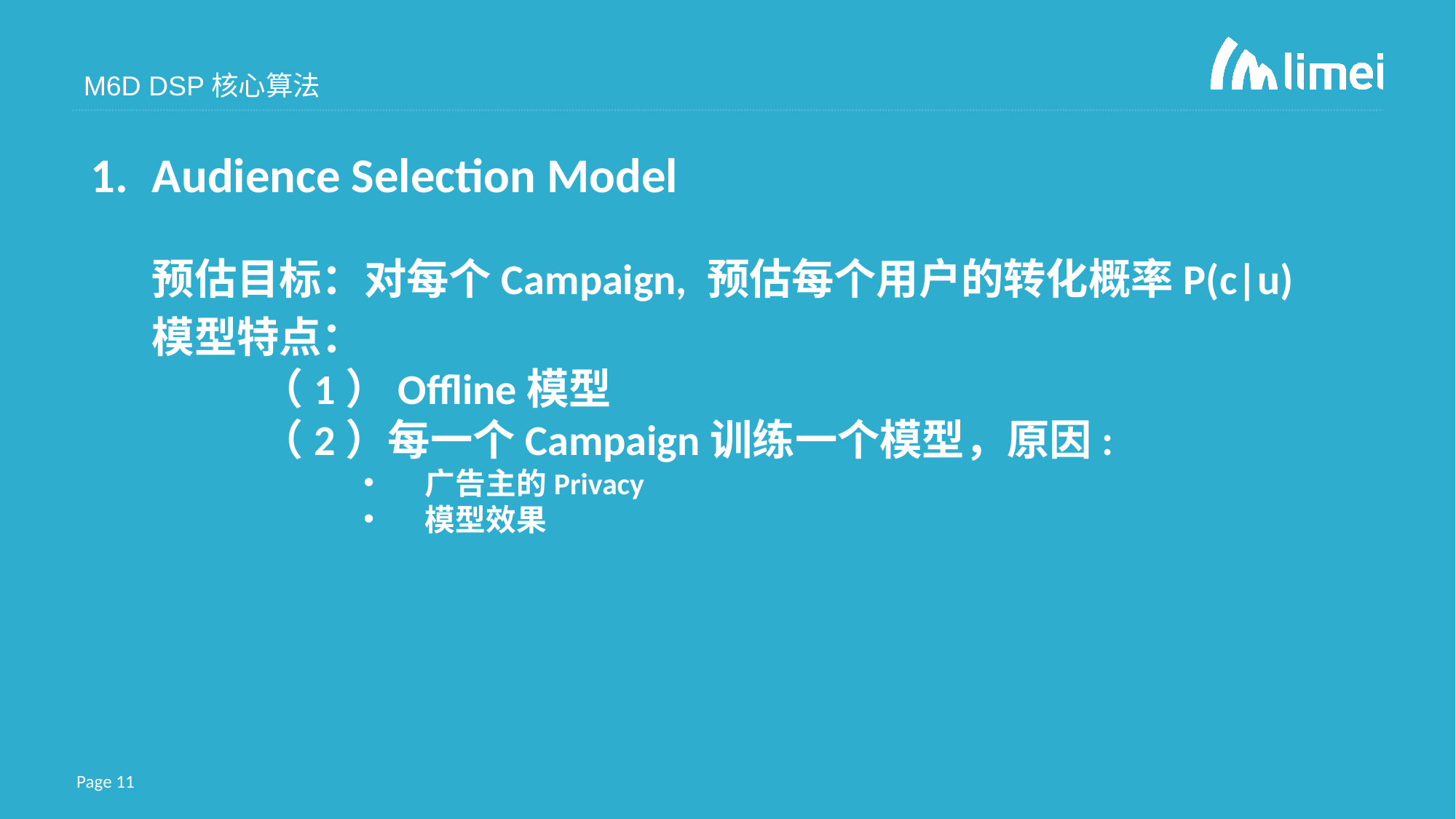

M6D DSP核心算法
Audience Selection Model

	预估目标：对每个Campaign, 预估每个用户的转化概率P(c|u)
	模型特点：
		（1）Offline模型
		（2）每一个Campaign训练一个模型，原因:
广告主的Privacy
模型效果
Page 11